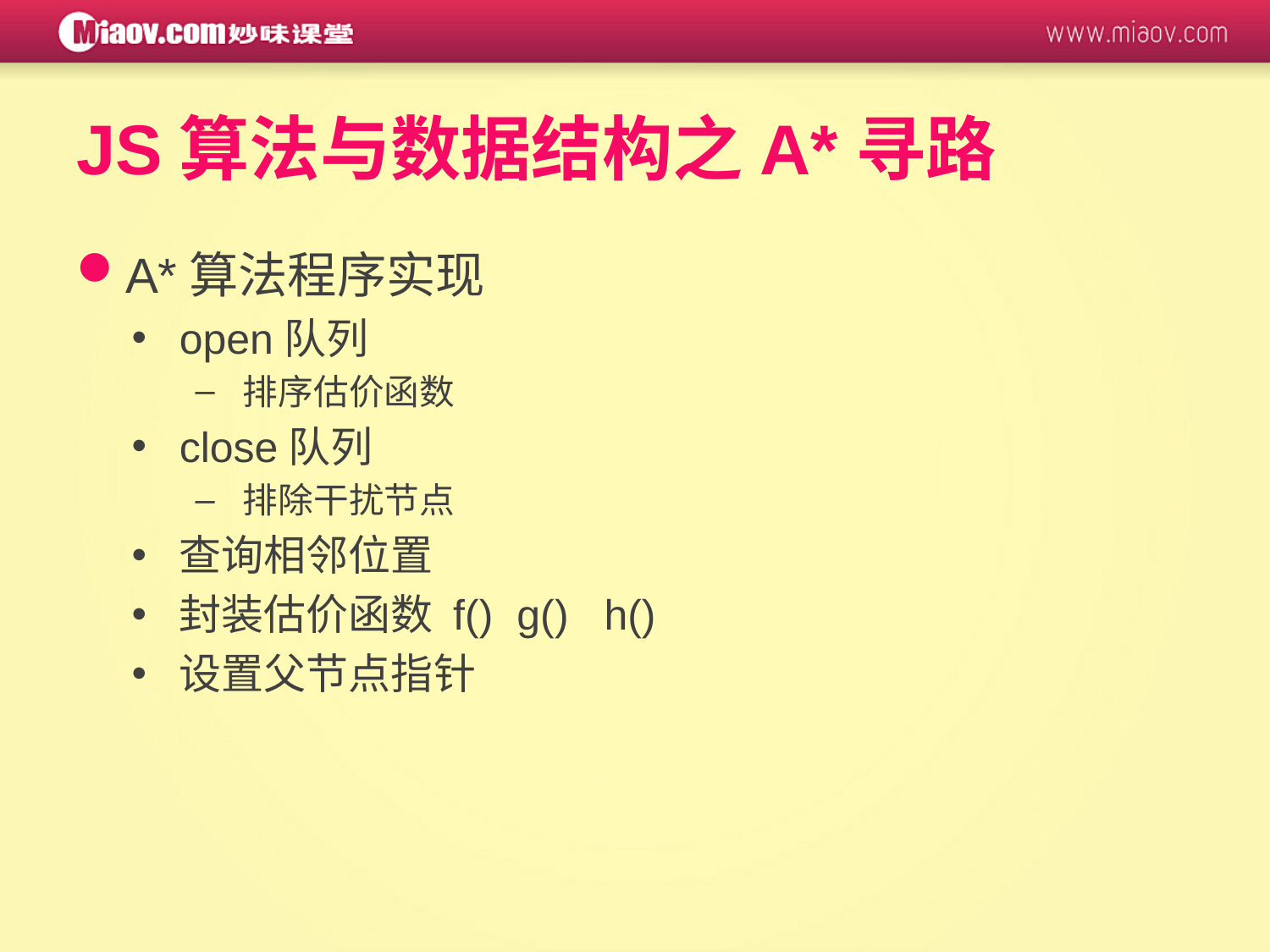

# JS算法与数据结构之A*寻路
A*算法程序实现
open队列
排序估价函数
close队列
排除干扰节点
查询相邻位置
封装估价函数 f()  g()   h()
设置父节点指针